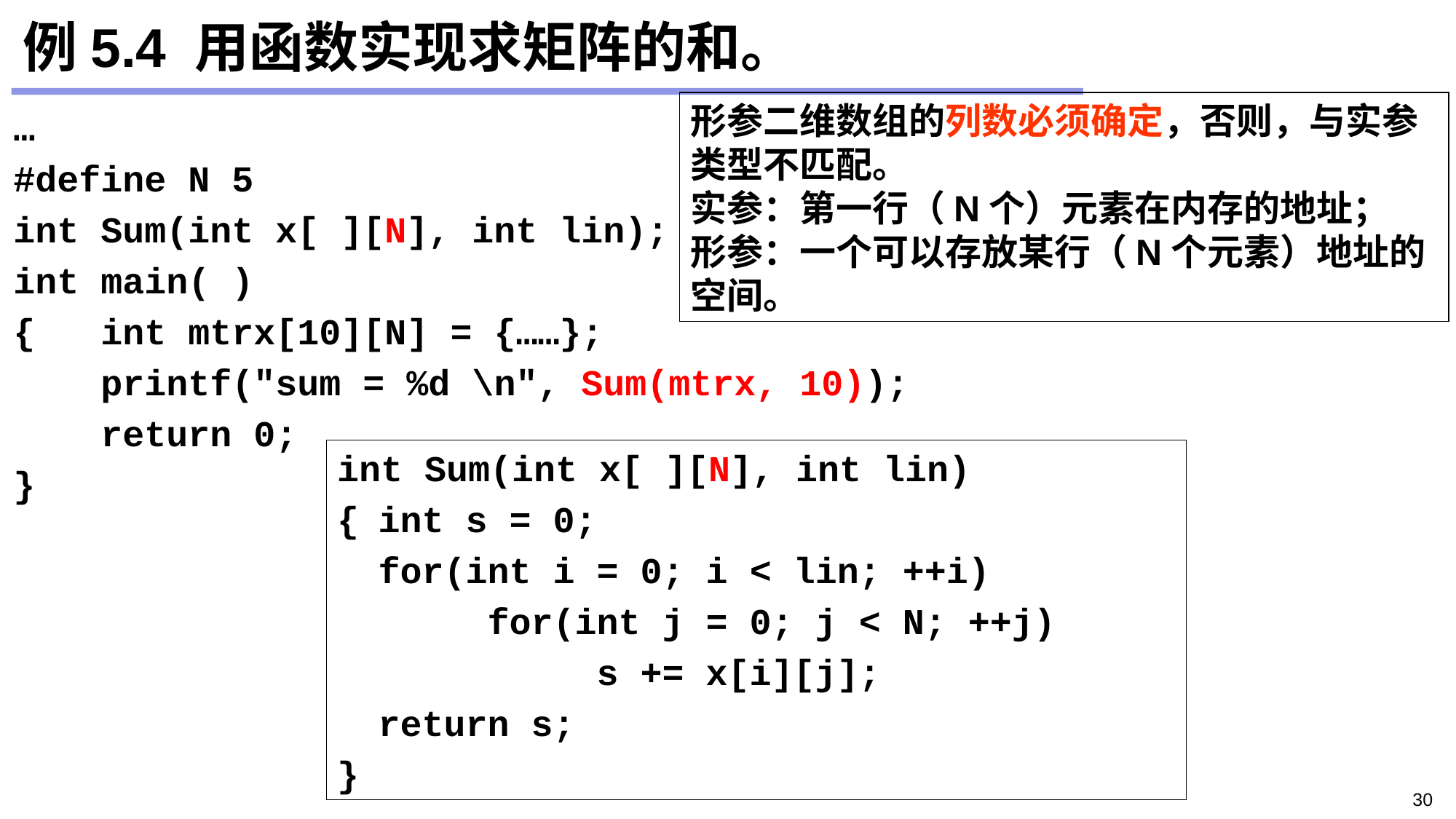

# 例5.4 用函数实现求矩阵的和。
形参二维数组的列数必须确定，否则，与实参类型不匹配。
实参：第一行（N个）元素在内存的地址；
形参：一个可以存放某行（N个元素）地址的空间。
…
#define N 5
int Sum(int x[ ][N], int lin);
int main( )
{   int mtrx[10][N] = {……};
    printf("sum = %d \n", Sum(mtrx, 10));
    return 0;
}
int Sum(int x[ ][N], int lin)
{	int s = 0;
	for(int i = 0; i < lin; ++i)
		for(int j = 0; j < N; ++j)
			s += x[i][j];
	return s;
}
30